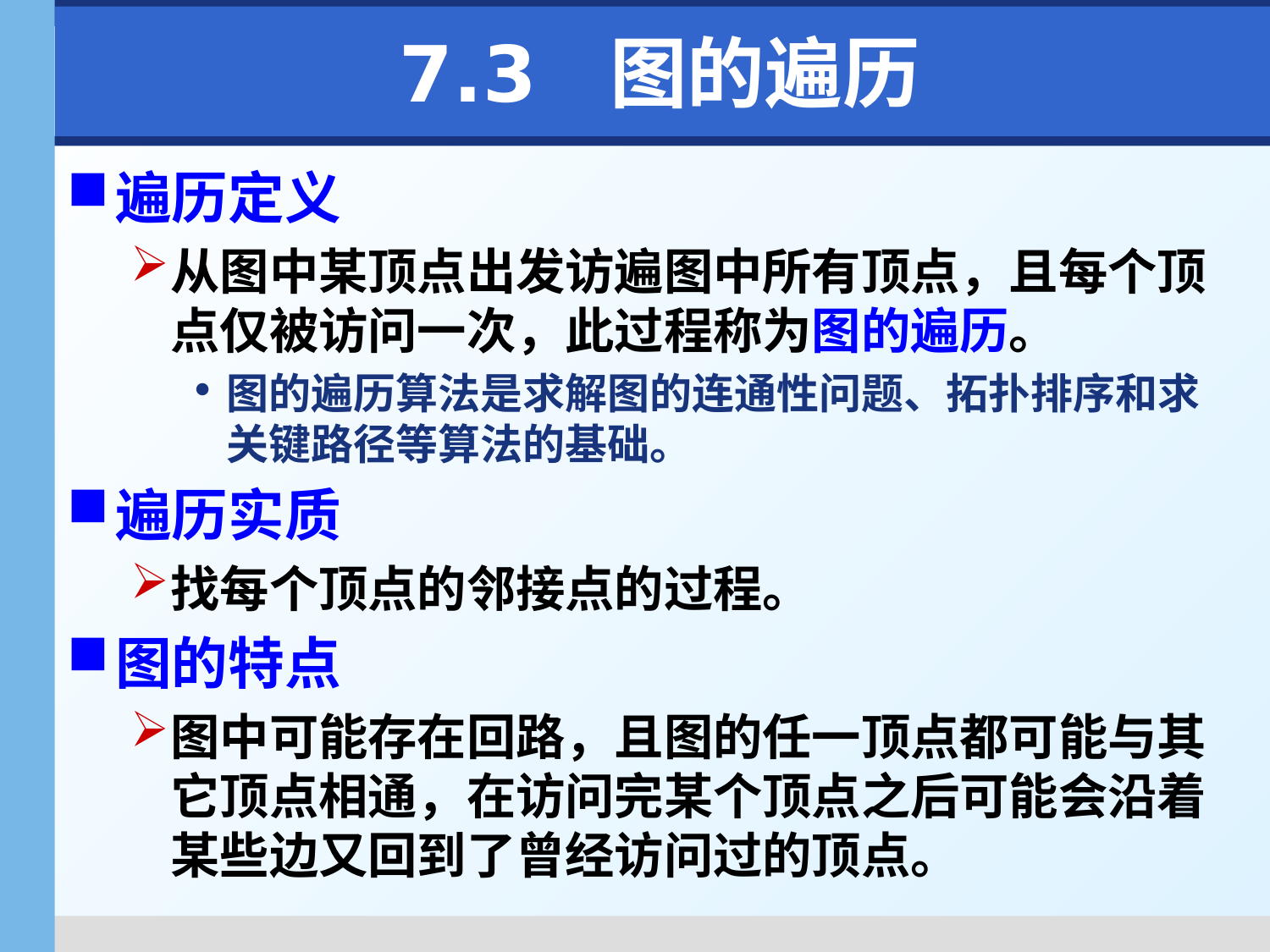

# 7.3  图的遍历
遍历定义
从图中某顶点出发访遍图中所有顶点，且每个顶点仅被访问一次，此过程称为图的遍历。
图的遍历算法是求解图的连通性问题、拓扑排序和求关键路径等算法的基础。
遍历实质
找每个顶点的邻接点的过程。
图的特点
图中可能存在回路，且图的任一顶点都可能与其它顶点相通，在访问完某个顶点之后可能会沿着某些边又回到了曾经访问过的顶点。